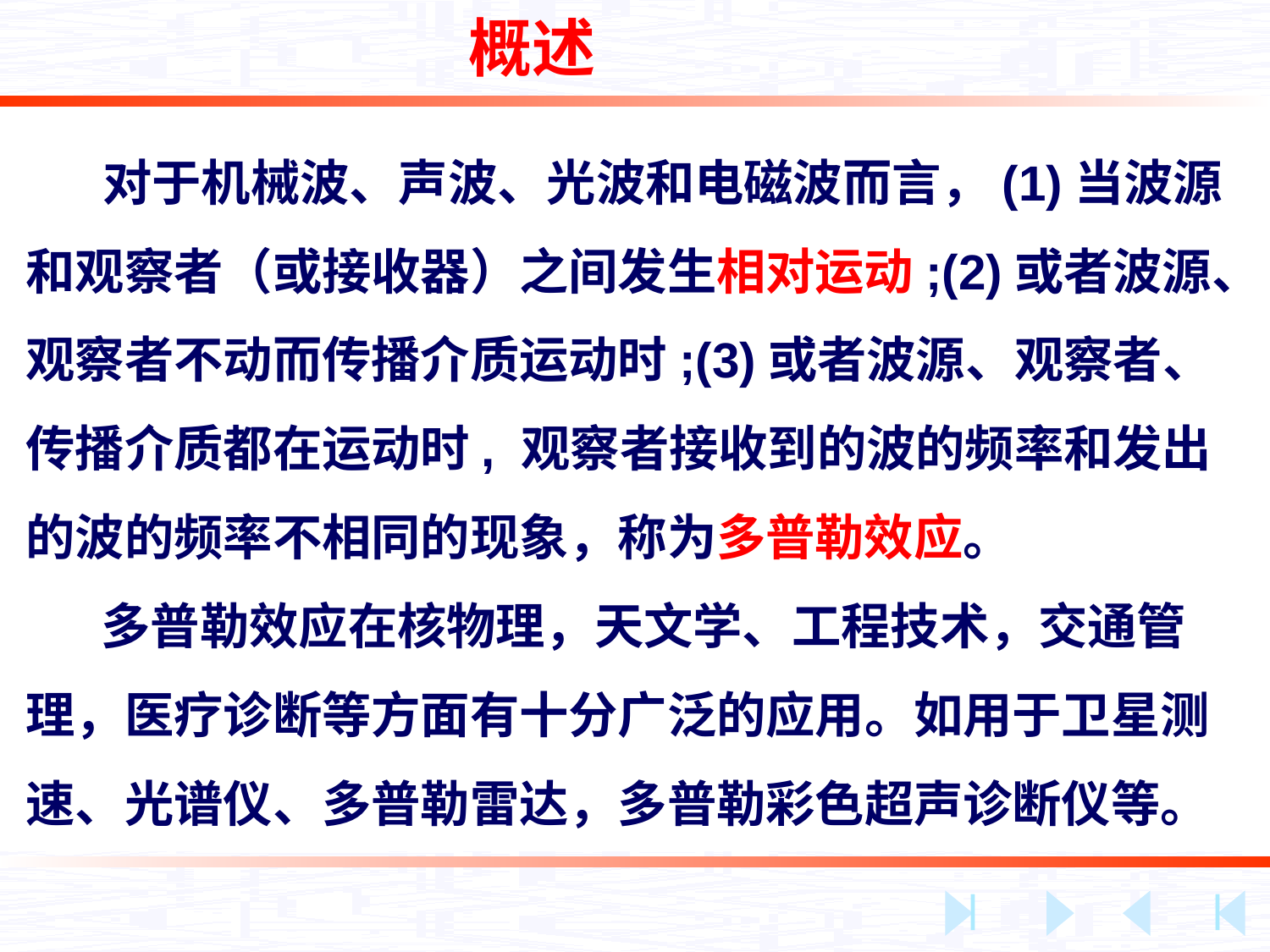

概述
  对于机械波、声波、光波和电磁波而言，(1)当波源和观察者（或接收器）之间发生相对运动;(2)或者波源、观察者不动而传播介质运动时;(3)或者波源、观察者、传播介质都在运动时, 观察者接收到的波的频率和发出的波的频率不相同的现象，称为多普勒效应。
  多普勒效应在核物理，天文学、工程技术，交通管理，医疗诊断等方面有十分广泛的应用。如用于卫星测速、光谱仪、多普勒雷达，多普勒彩色超声诊断仪等。